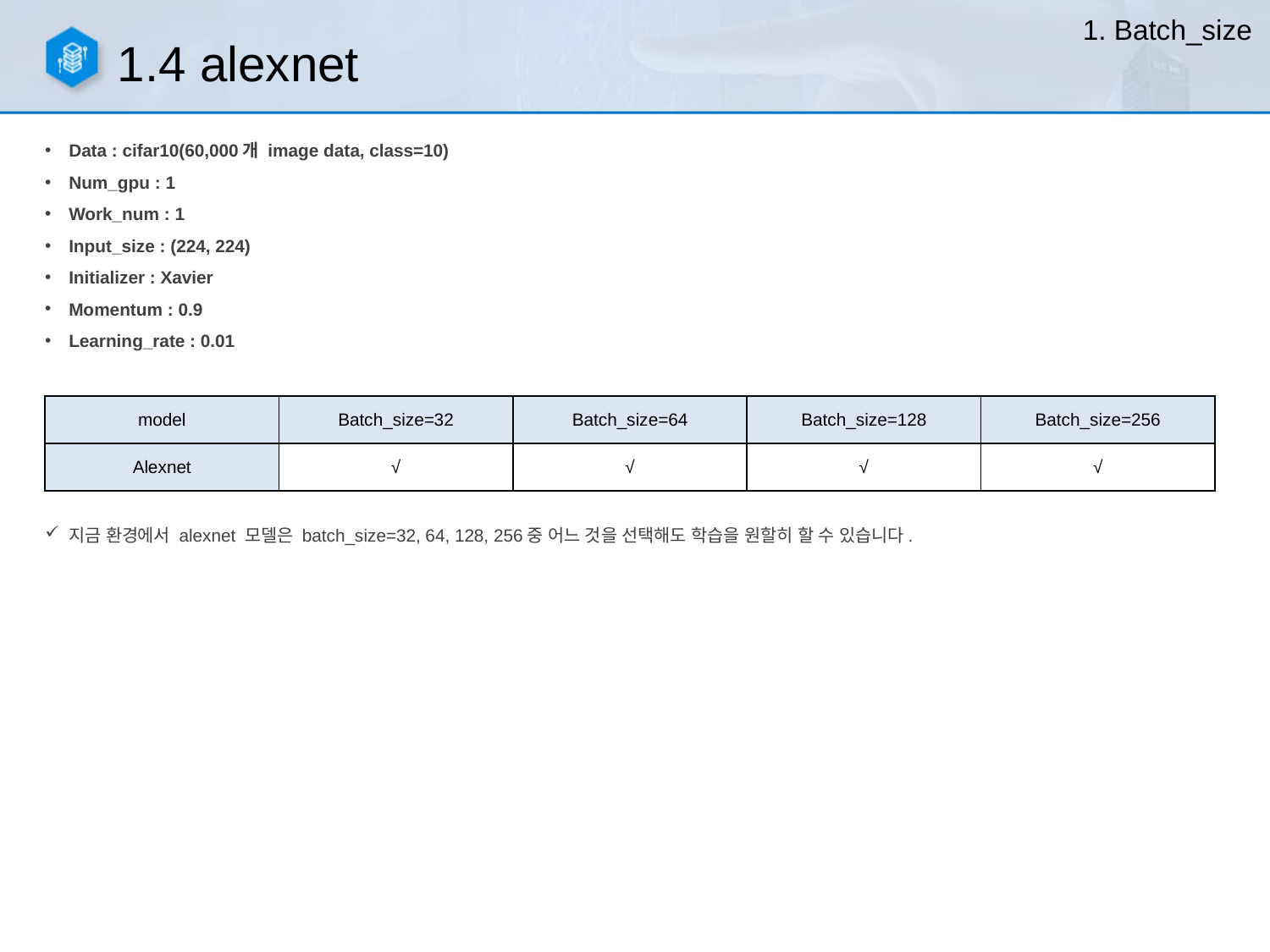

1. Batch_size
1.4 alexnet
Data : cifar10(60,000개 image data, class=10)
Num_gpu : 1
Work_num : 1
Input_size : (224, 224)
Initializer : Xavier
Momentum : 0.9
Learning_rate : 0.01
| model | Batch\_size=32 | Batch\_size=64 | Batch\_size=128 | Batch\_size=256 |
| --- | --- | --- | --- | --- |
| Alexnet | √ | √ | √ | √ |
지금 환경에서 alexnet 모델은 batch_size=32, 64, 128, 256중 어느 것을 선택해도 학습을 원할히 할 수 있습니다.